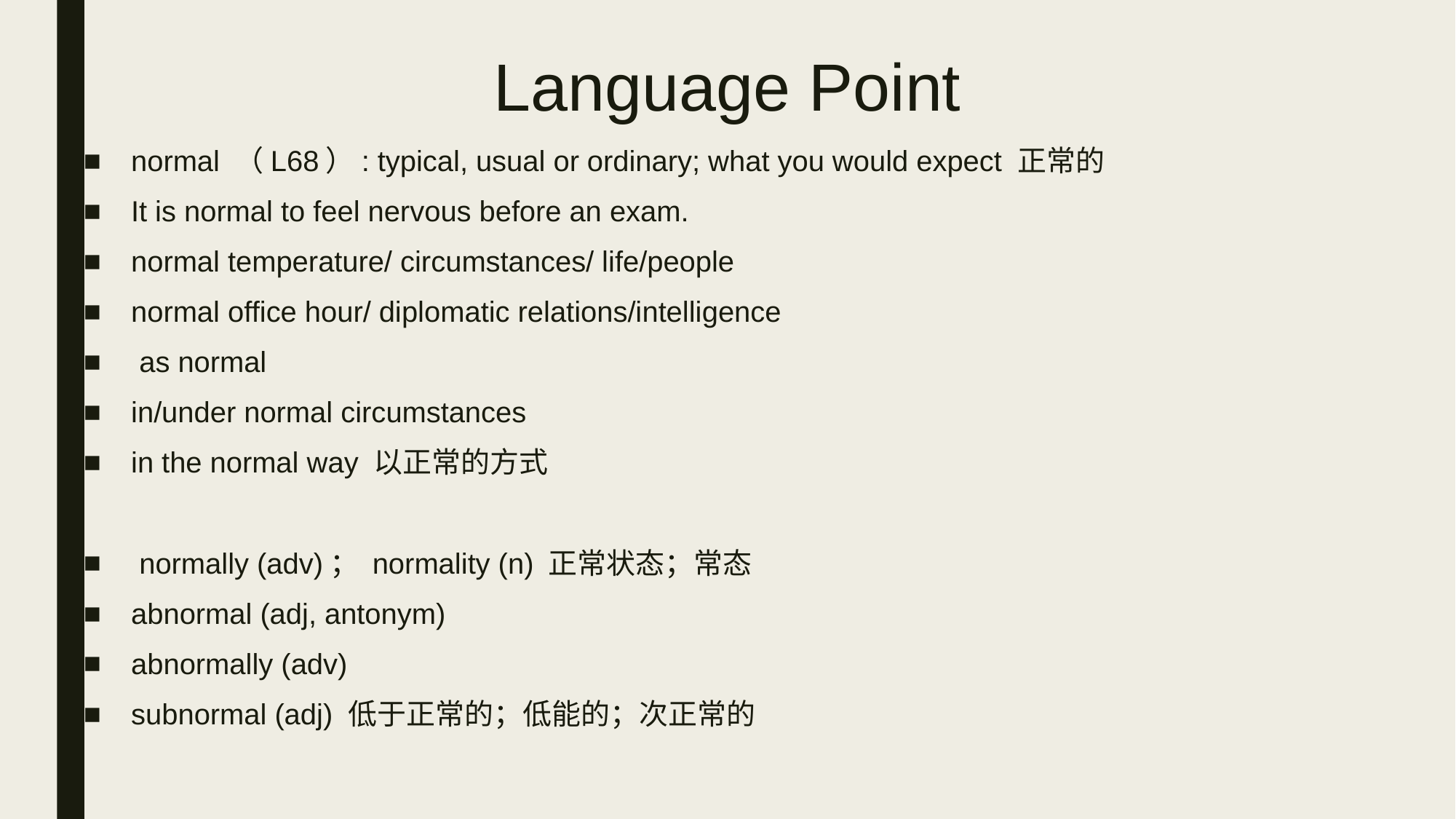

# Language Point
normal （L68）: typical, usual or ordinary; what you would expect 正常的
It is normal to feel nervous before an exam.
normal temperature/ circumstances/ life/people
normal office hour/ diplomatic relations/intelligence
 as normal
in/under normal circumstances
in the normal way 以正常的方式

 normally (adv)； normality (n) 正常状态；常态
abnormal (adj, antonym)
abnormally (adv)
subnormal (adj) 低于正常的；低能的；次正常的